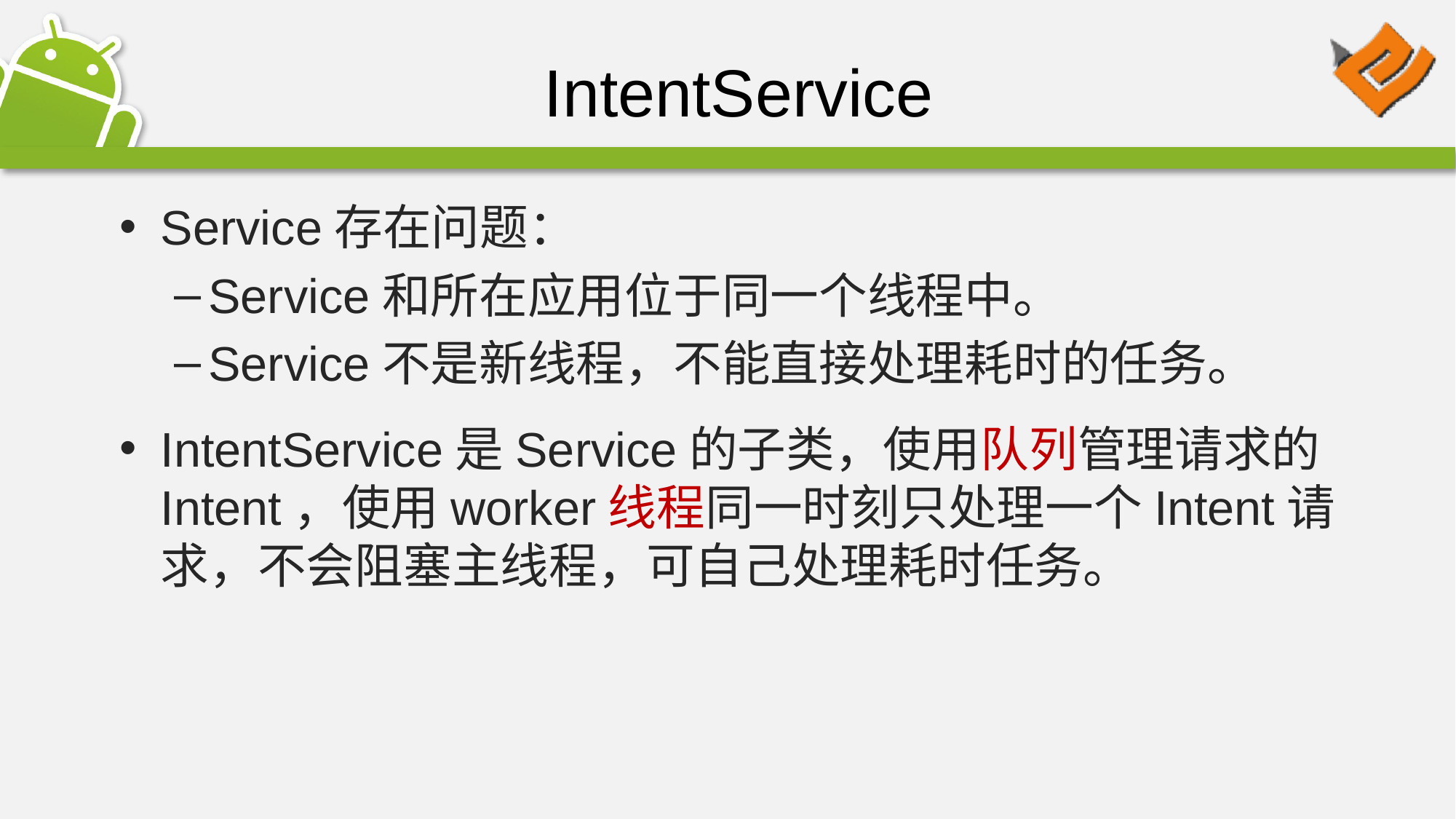

# IntentService
Service存在问题：
Service和所在应用位于同一个线程中。
Service不是新线程，不能直接处理耗时的任务。
IntentService是Service的子类，使用队列管理请求的Intent，使用worker线程同一时刻只处理一个Intent请求，不会阻塞主线程，可自己处理耗时任务。